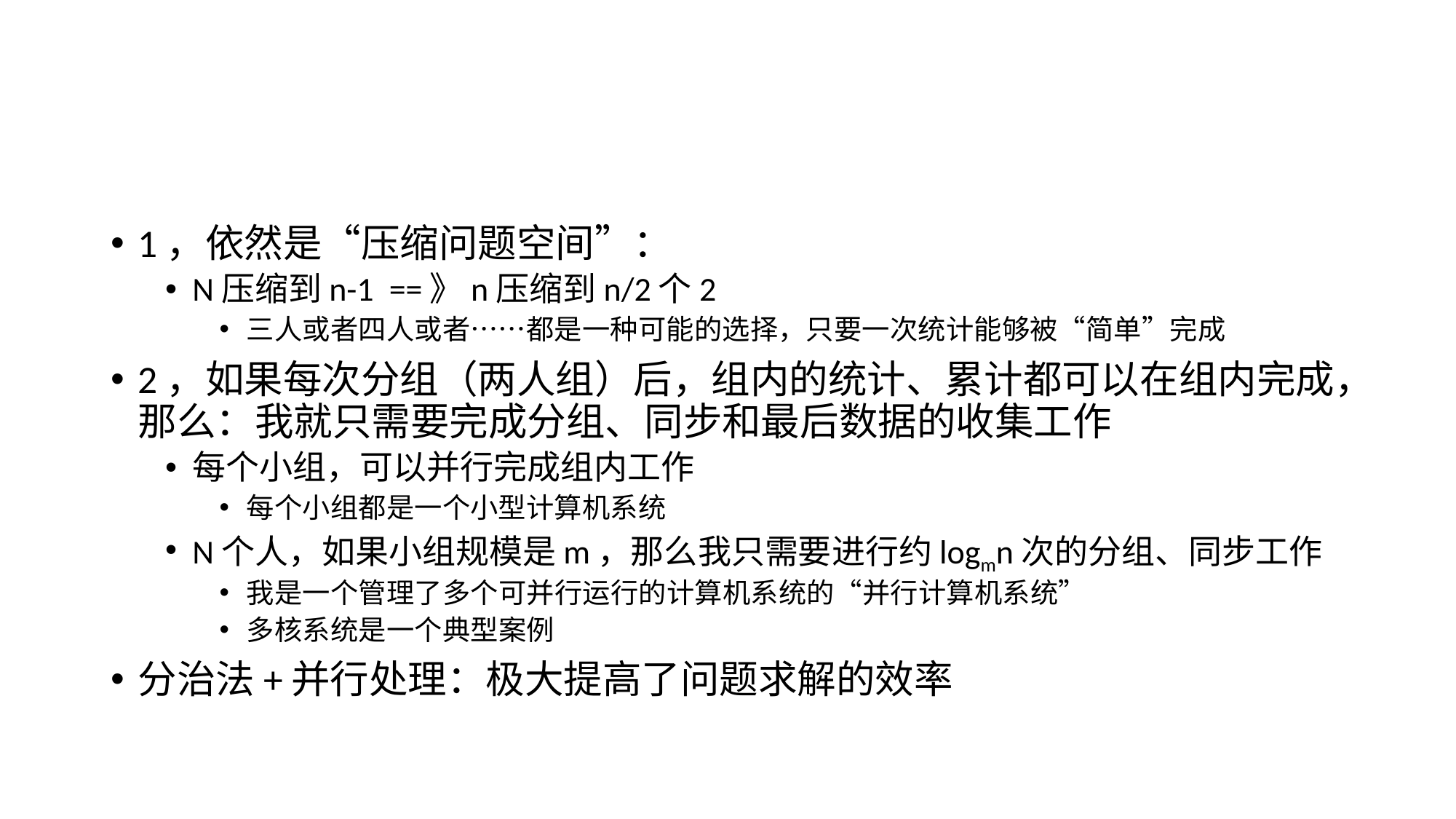

#
1，依然是“压缩问题空间”：
N压缩到n-1  ==》n压缩到n/2个2
三人或者四人或者……都是一种可能的选择，只要一次统计能够被“简单”完成
2，如果每次分组（两人组）后，组内的统计、累计都可以在组内完成，那么：我就只需要完成分组、同步和最后数据的收集工作
每个小组，可以并行完成组内工作
每个小组都是一个小型计算机系统
N个人，如果小组规模是m，那么我只需要进行约logmn次的分组、同步工作
我是一个管理了多个可并行运行的计算机系统的“并行计算机系统”
多核系统是一个典型案例
分治法+并行处理：极大提高了问题求解的效率